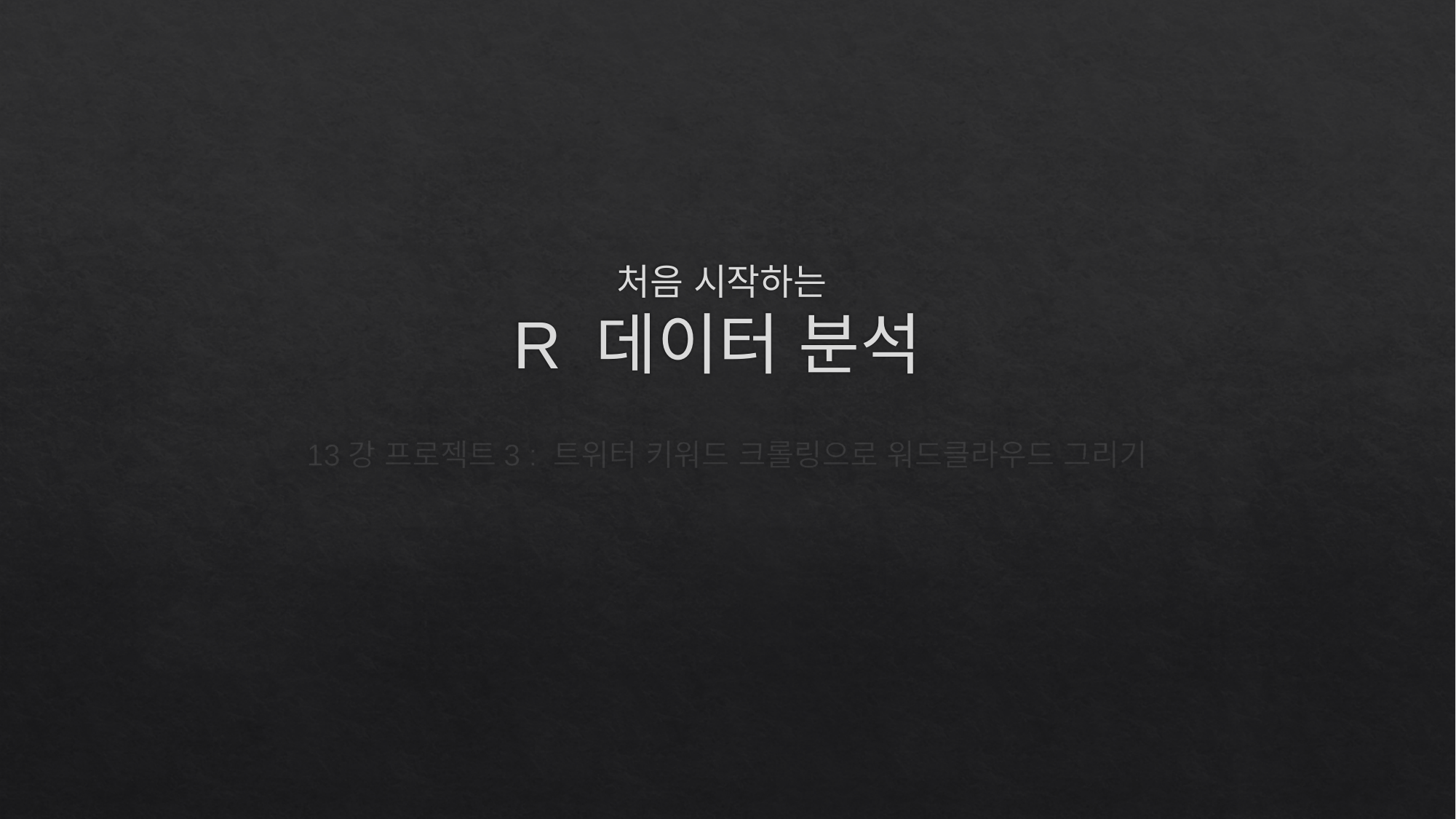

# 처음 시작하는 R 데이터 분석
13강 프로젝트3 : 트위터 키워드 크롤링으로 워드클라우드 그리기